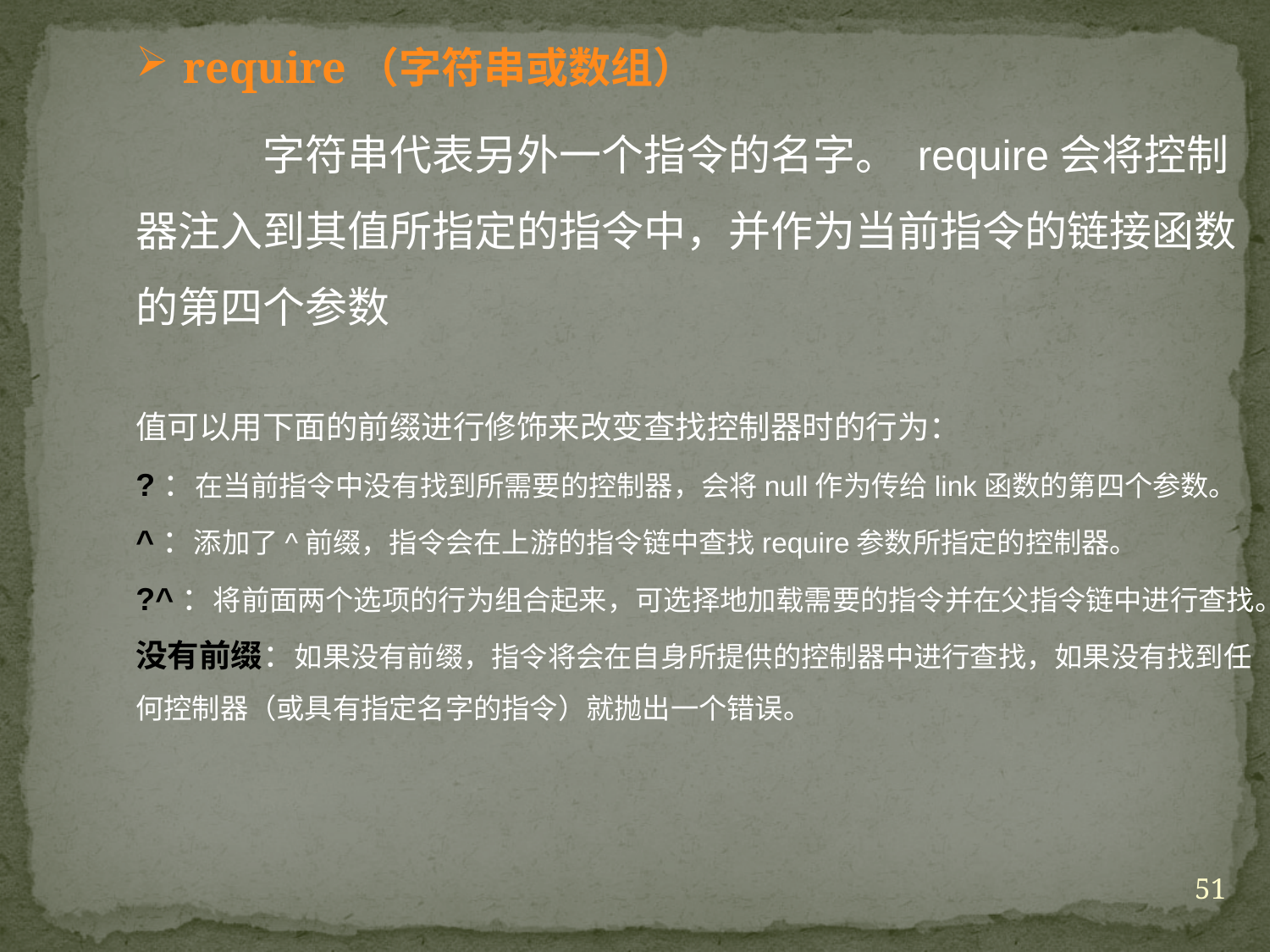

require（字符串或数组）
	字符串代表另外一个指令的名字。 require会将控制器注入到其值所指定的指令中，并作为当前指令的链接函数的第四个参数

值可以用下面的前缀进行修饰来改变查找控制器时的行为：
?：在当前指令中没有找到所需要的控制器，会将null作为传给link函数的第四个参数。
^：添加了^前缀，指令会在上游的指令链中查找require参数所指定的控制器。
?^：将前面两个选项的行为组合起来，可选择地加载需要的指令并在父指令链中进行查找。
没有前缀：如果没有前缀，指令将会在自身所提供的控制器中进行查找，如果没有找到任何控制器（或具有指定名字的指令）就抛出一个错误。
51